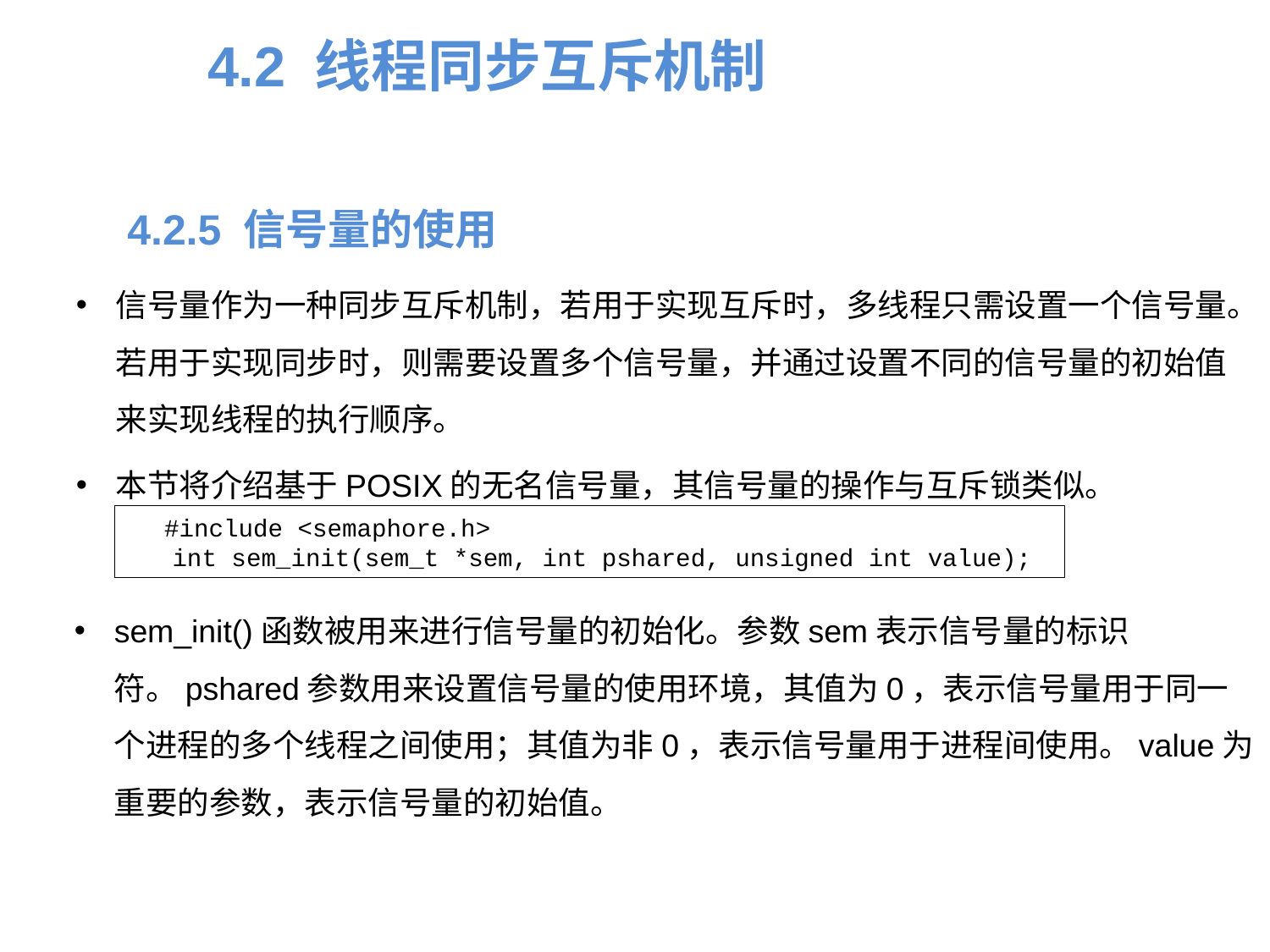

4.2 线程同步互斥机制
4.2.5 信号量的使用
信号量作为一种同步互斥机制，若用于实现互斥时，多线程只需设置一个信号量。若用于实现同步时，则需要设置多个信号量，并通过设置不同的信号量的初始值来实现线程的执行顺序。
本节将介绍基于POSIX的无名信号量，其信号量的操作与互斥锁类似。
#include <semaphore.h>
int sem_init(sem_t *sem, int pshared, unsigned int value);
sem_init()函数被用来进行信号量的初始化。参数sem表示信号量的标识符。pshared参数用来设置信号量的使用环境，其值为0，表示信号量用于同一个进程的多个线程之间使用；其值为非0，表示信号量用于进程间使用。value为重要的参数，表示信号量的初始值。